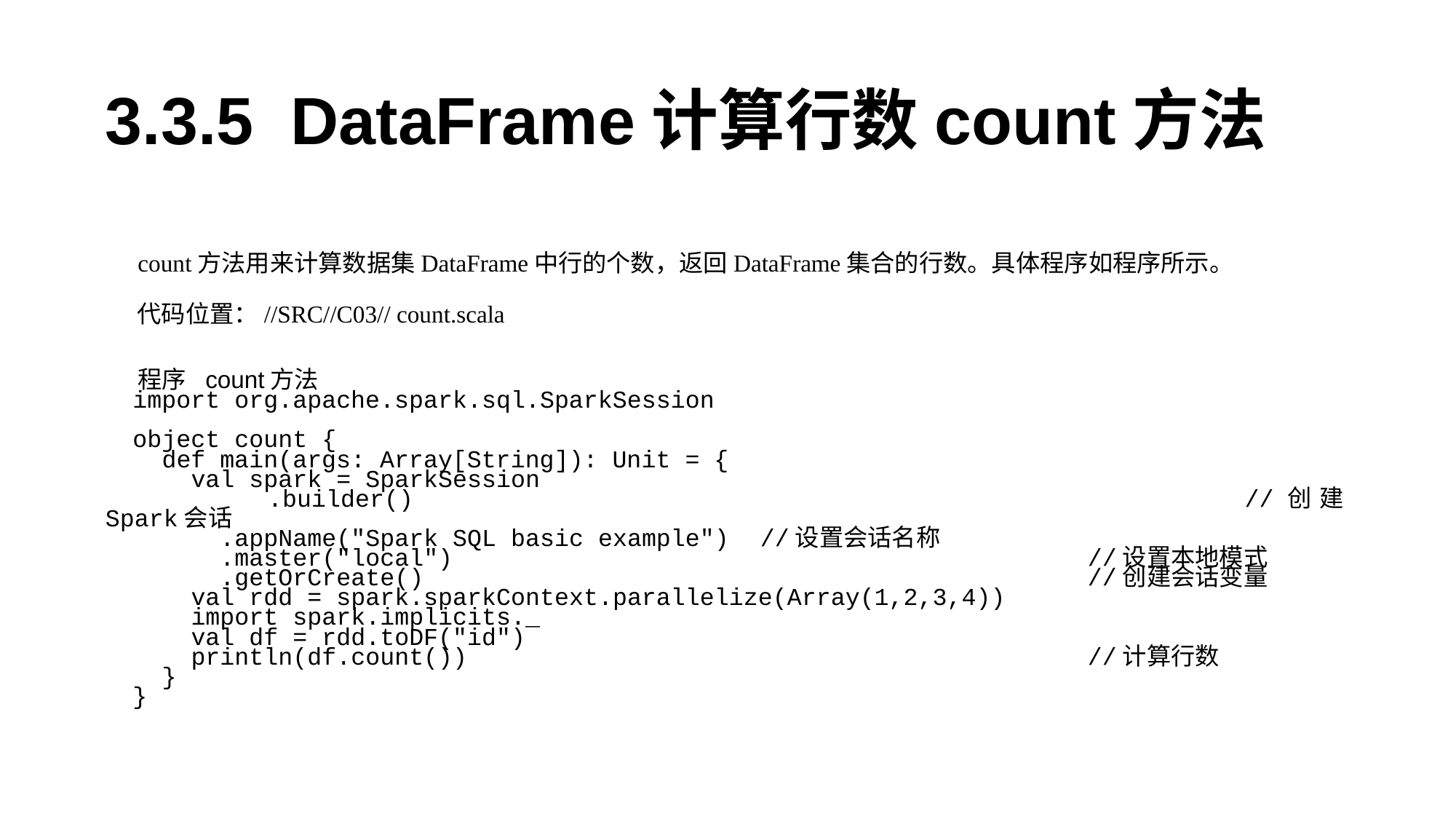

# 3.3.5  DataFrame计算行数count方法
count方法用来计算数据集DataFrame中行的个数，返回DataFrame集合的行数。具体程序如程序所示。
代码位置：//SRC//C03// count.scala
程序  count方法
import org.apache.spark.sql.SparkSession

object count {
  def main(args: Array[String]): Unit = {
    val spark = SparkSession
      .builder()								//创建Spark会话
      .appName("Spark SQL basic example")	//设置会话名称
      .master("local") 						//设置本地模式
      .getOrCreate()							//创建会话变量
    val rdd = spark.sparkContext.parallelize(Array(1,2,3,4))
    import spark.implicits._
    val df = rdd.toDF("id")
    println(df.count())						//计算行数
  }
}